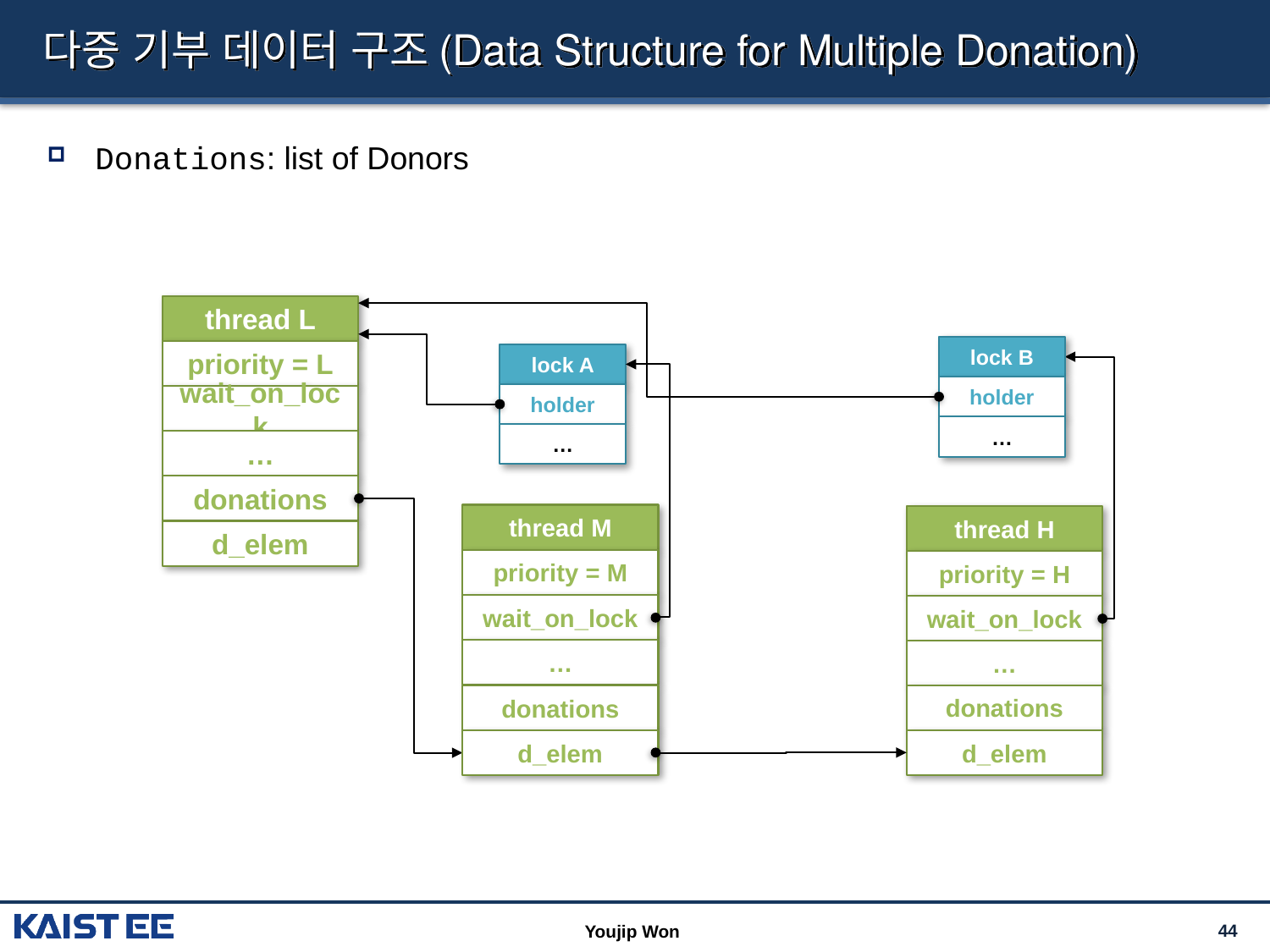

# 다중 기부 데이터 구조(Data Structure for Multiple Donation)
Donations: list of Donors
thread L
lock B
priority = L
lock A
holder
holder
wait_on_lock

…
…
…
donations

thread M
thread H
d_elem
priority = M
priority = H
wait_on_lock
wait_on_lock

…
…
donations
donations
d_elem
d_elem

Youjip Won
44